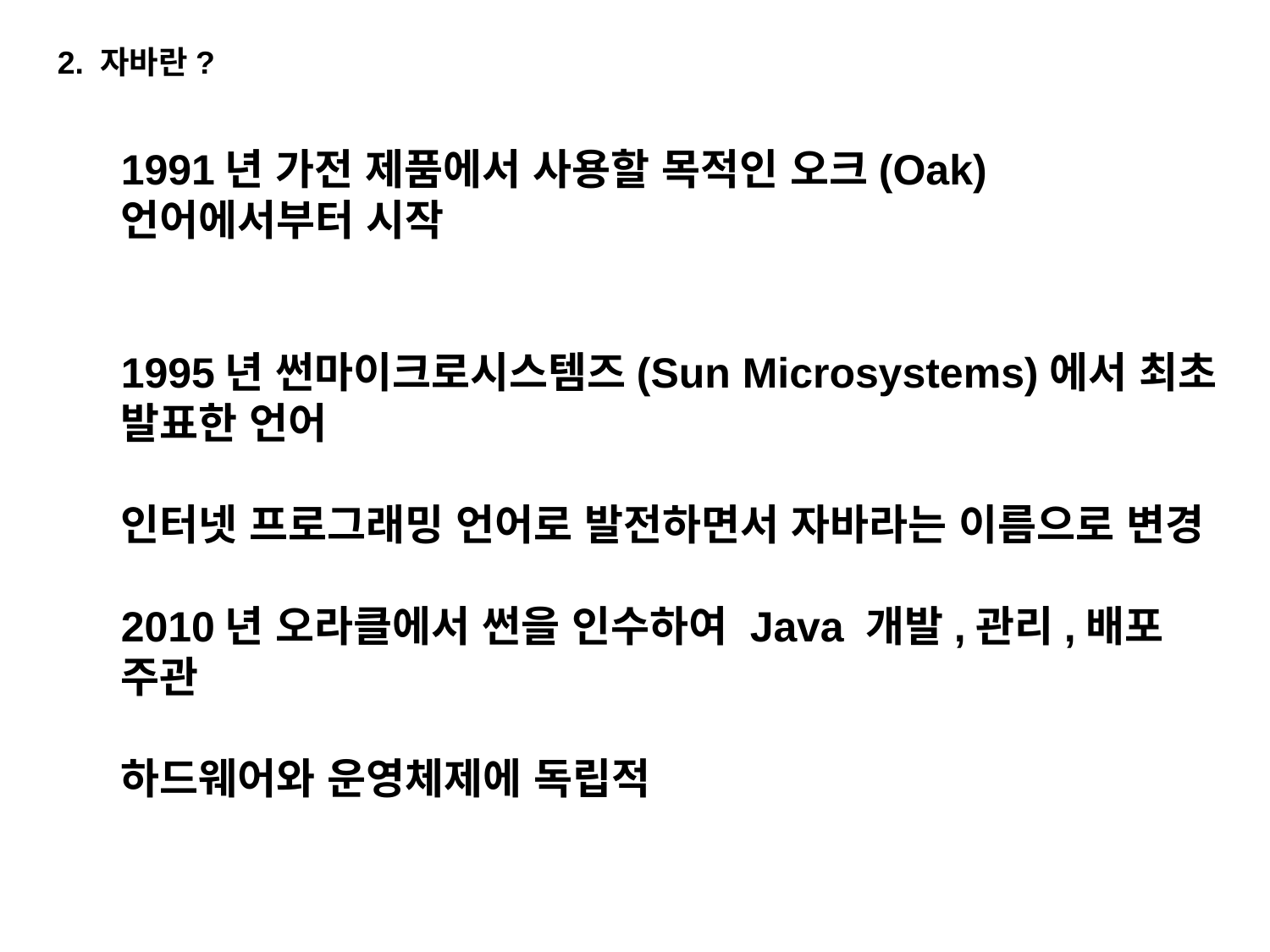

2. 자바란?
1991년 가전 제품에서 사용할 목적인 오크(Oak) 언어에서부터 시작

1995년 썬마이크로시스템즈(Sun Microsystems)에서 최초 발표한 언어

인터넷 프로그래밍 언어로 발전하면서 자바라는 이름으로 변경

2010년 오라클에서 썬을 인수하여 Java 개발,관리,배포 주관

하드웨어와 운영체제에 독립적